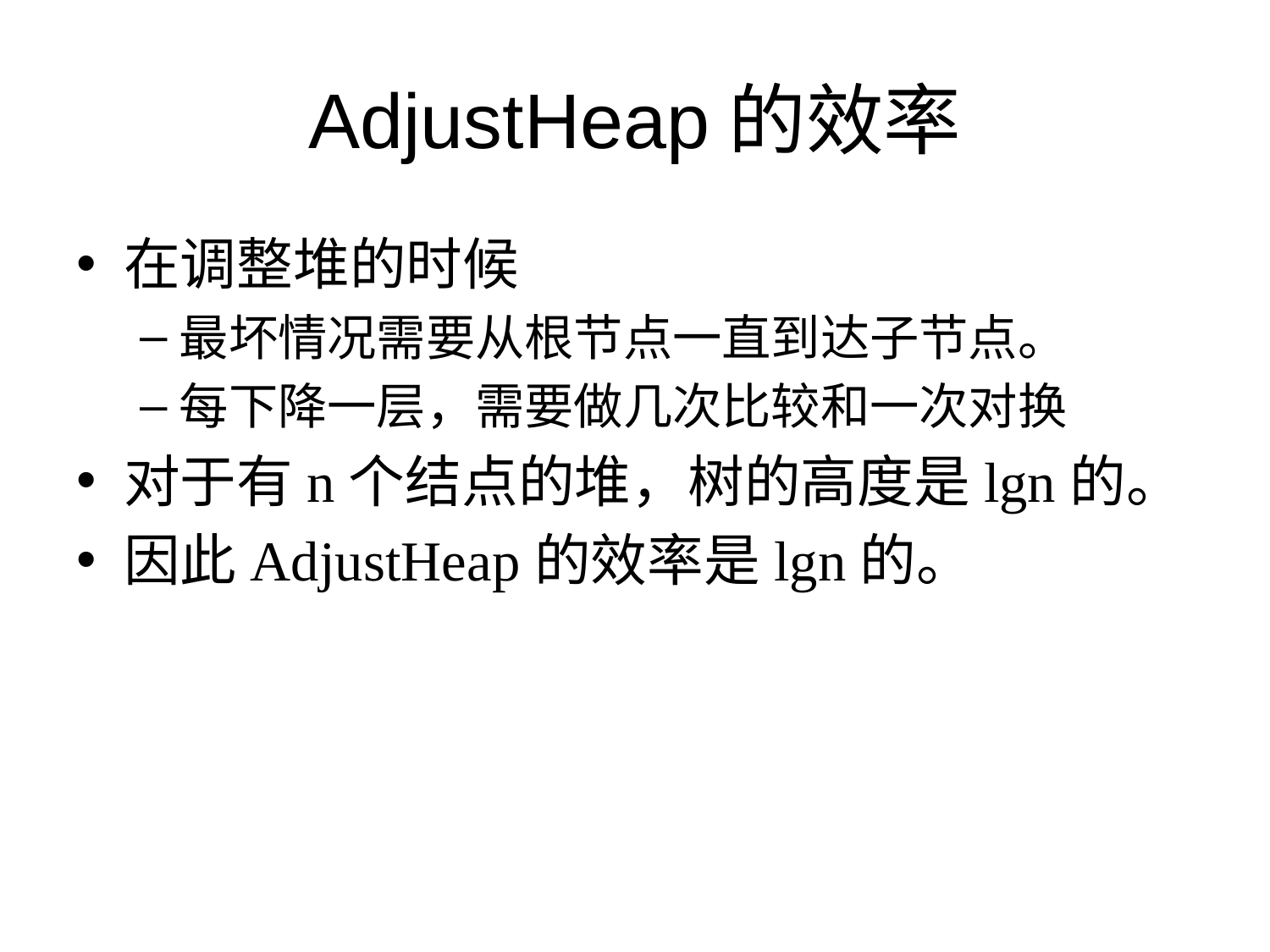

# AdjustHeap的效率
在调整堆的时候
最坏情况需要从根节点一直到达子节点。
每下降一层，需要做几次比较和一次对换
对于有n个结点的堆，树的高度是lgn的。
因此AdjustHeap的效率是lgn的。